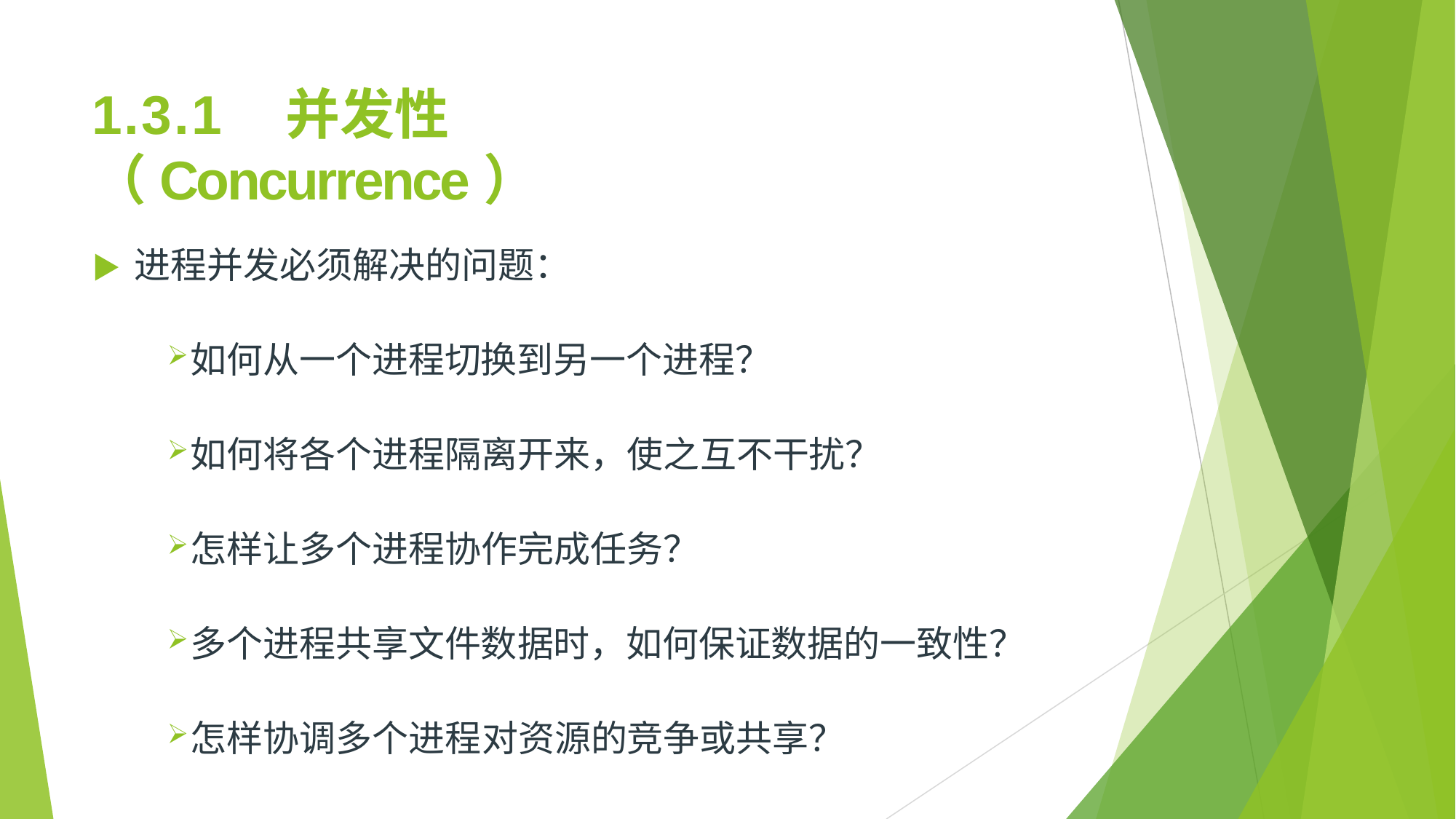

# 1.3.1	并发性（Concurrence）
▶	进程并发必须解决的问题：

如何从一个进程切换到另一个进程？

如何将各个进程隔离开来，使之互不干扰？

怎样让多个进程协作完成任务？

多个进程共享文件数据时，如何保证数据的一致性？

怎样协调多个进程对资源的竞争或共享？